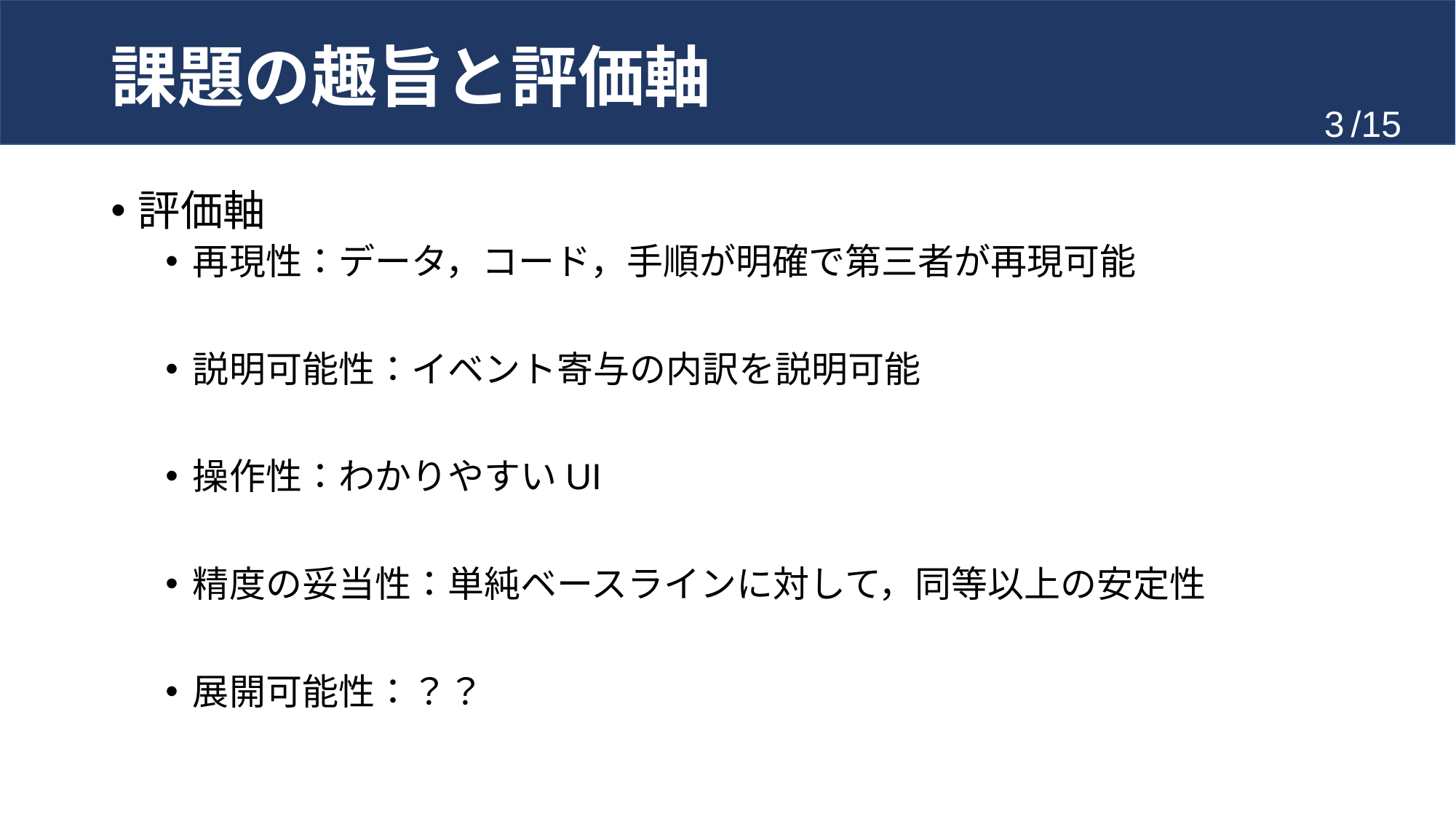

# 課題の趣旨と評価軸
3
評価軸
再現性：データ，コード，手順が明確で第三者が再現可能

説明可能性：イベント寄与の内訳を説明可能

操作性：わかりやすいUI

精度の妥当性：単純ベースラインに対して，同等以上の安定性

展開可能性：？？